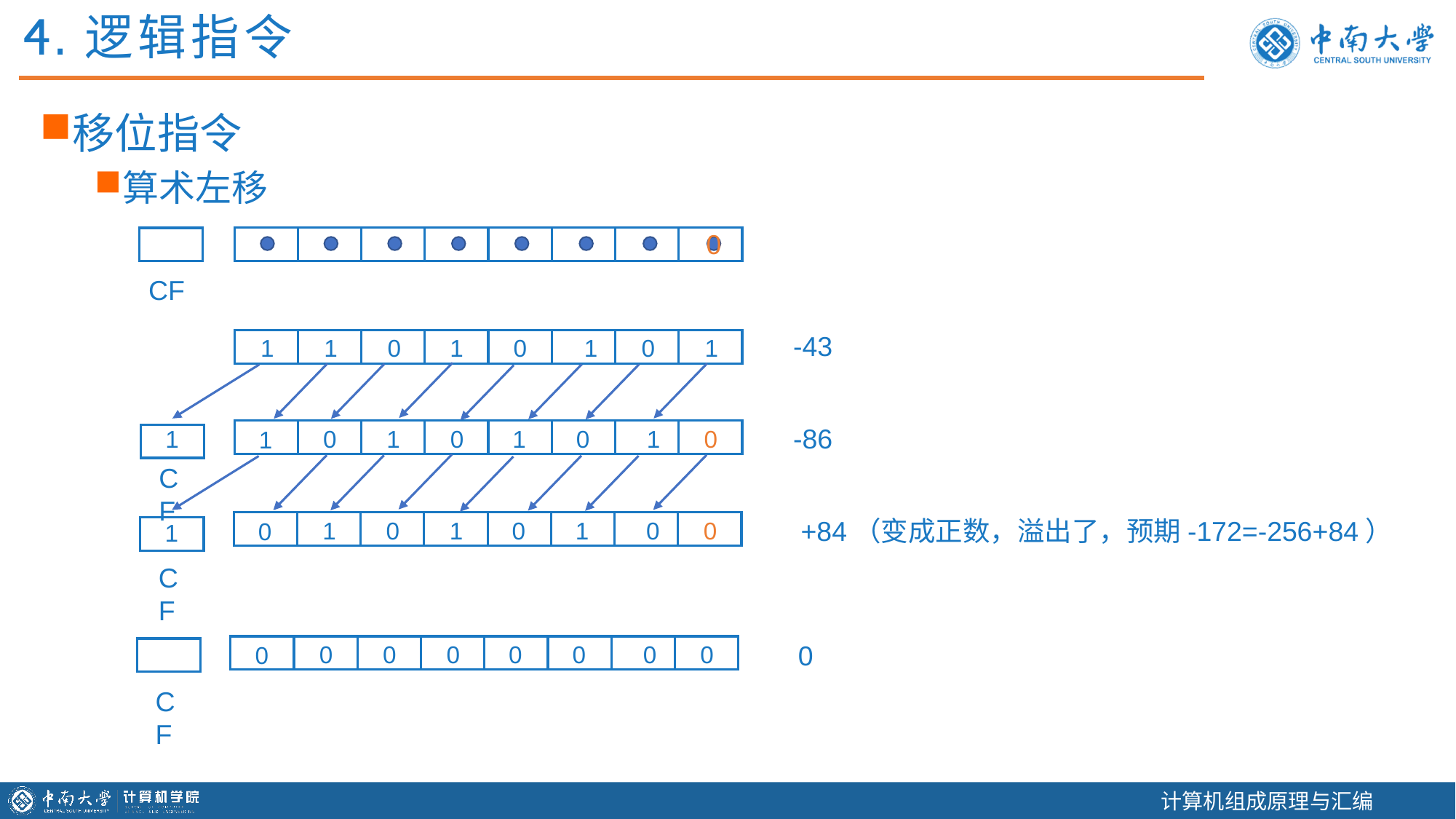

4.逻辑指令
移位指令
算术左移
0

CF
-43
1
1
0
1
0
1
0
1

-86
1
0
1
0
1
0
1
0
1

CF
+84（变成正数，溢出了，预期-172=-256+84）
1
0
1
0
1
0
0
0

1

CF
0
0
0
0
0
0
0
0
0

CF
43